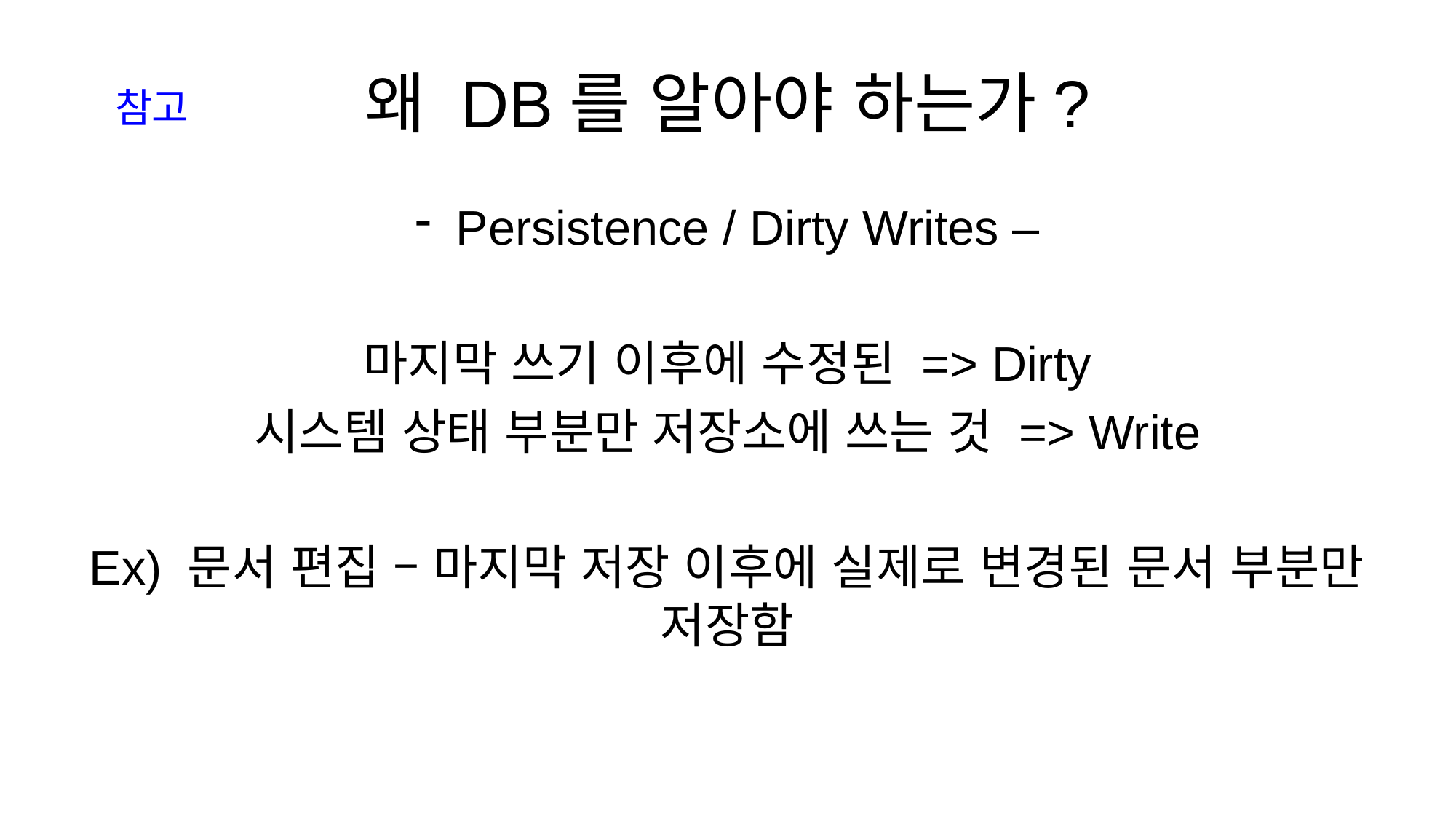

# 왜 DB를 알아야 하는가?
참고
Persistence / Dirty Writes –

마지막 쓰기 이후에 수정된 => Dirty
시스템 상태 부분만 저장소에 쓰는 것 => Write

Ex) 문서 편집 – 마지막 저장 이후에 실제로 변경된 문서 부분만 저장함